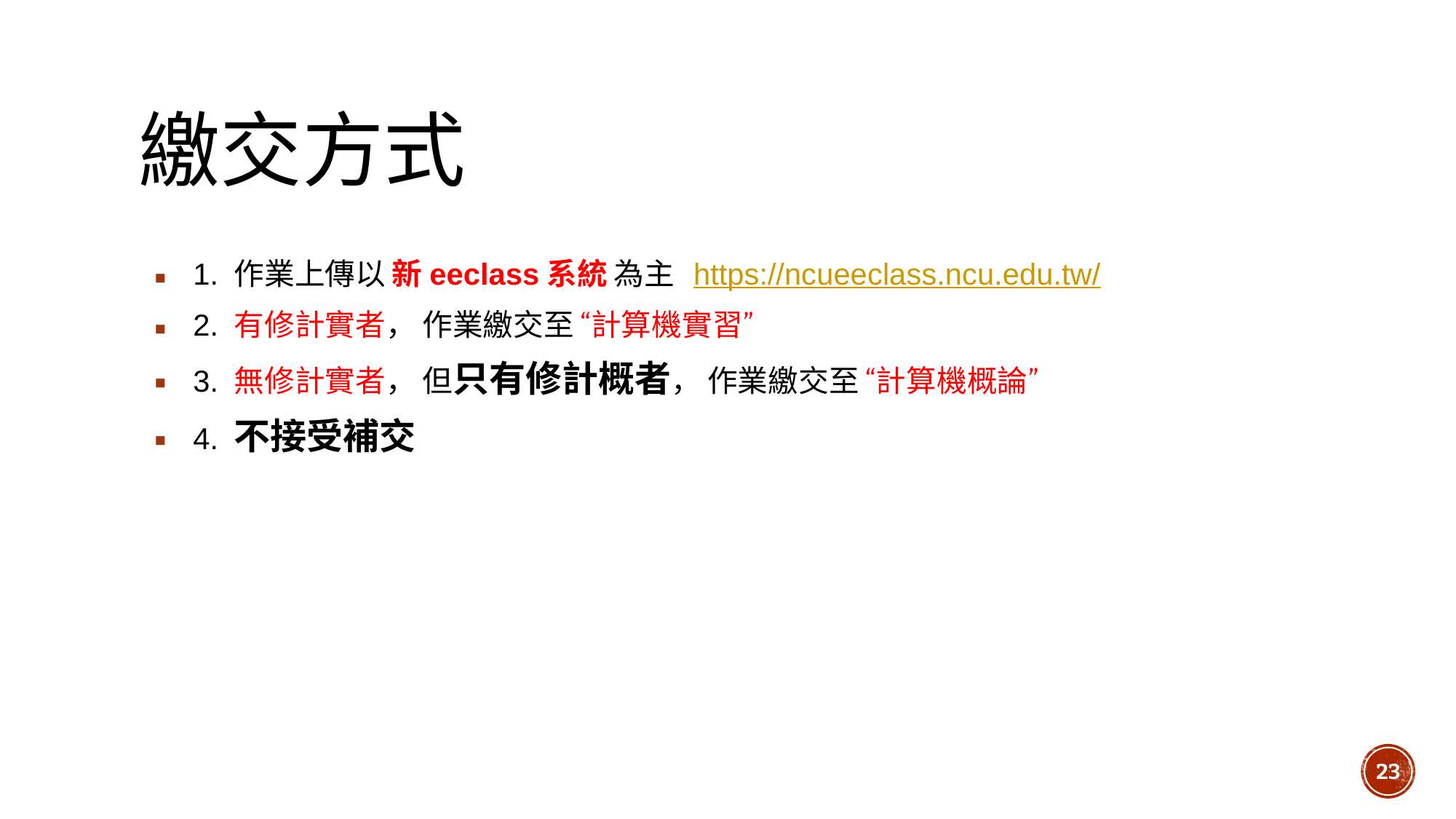

# 繳交方式
1. 作業上傳以 新eeclass系統 為主  https://ncueeclass.ncu.edu.tw/
2. 有修計實者， 作業繳交至 “計算機實習”
3. 無修計實者， 但只有修計概者， 作業繳交至 “計算機概論”
4. 不接受補交

23